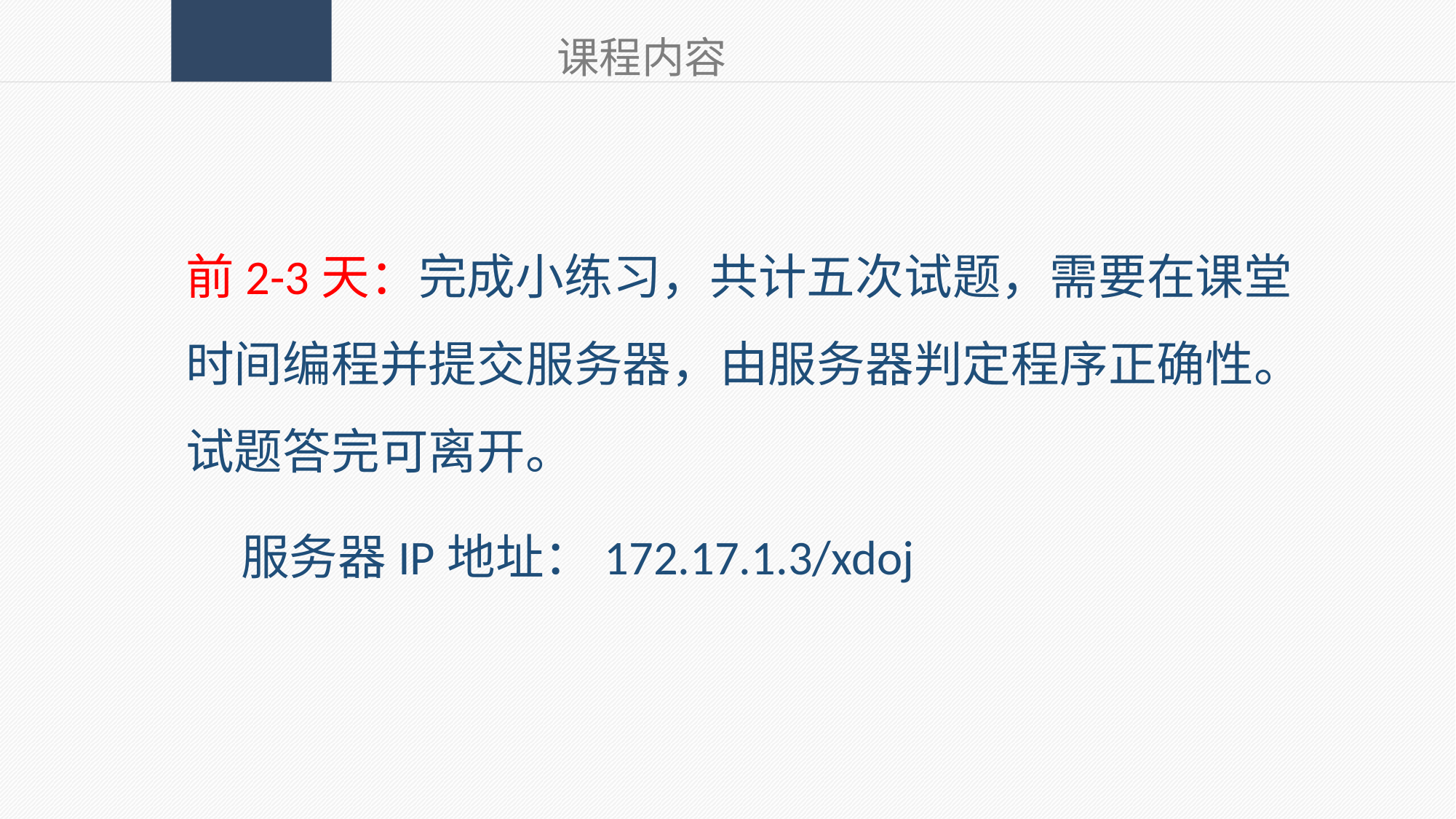

课程内容

前2-3天：完成小练习，共计五次试题，需要在课堂时间编程并提交服务器，由服务器判定程序正确性。试题答完可离开。
    服务器IP地址：172.17.1.3/xdoj